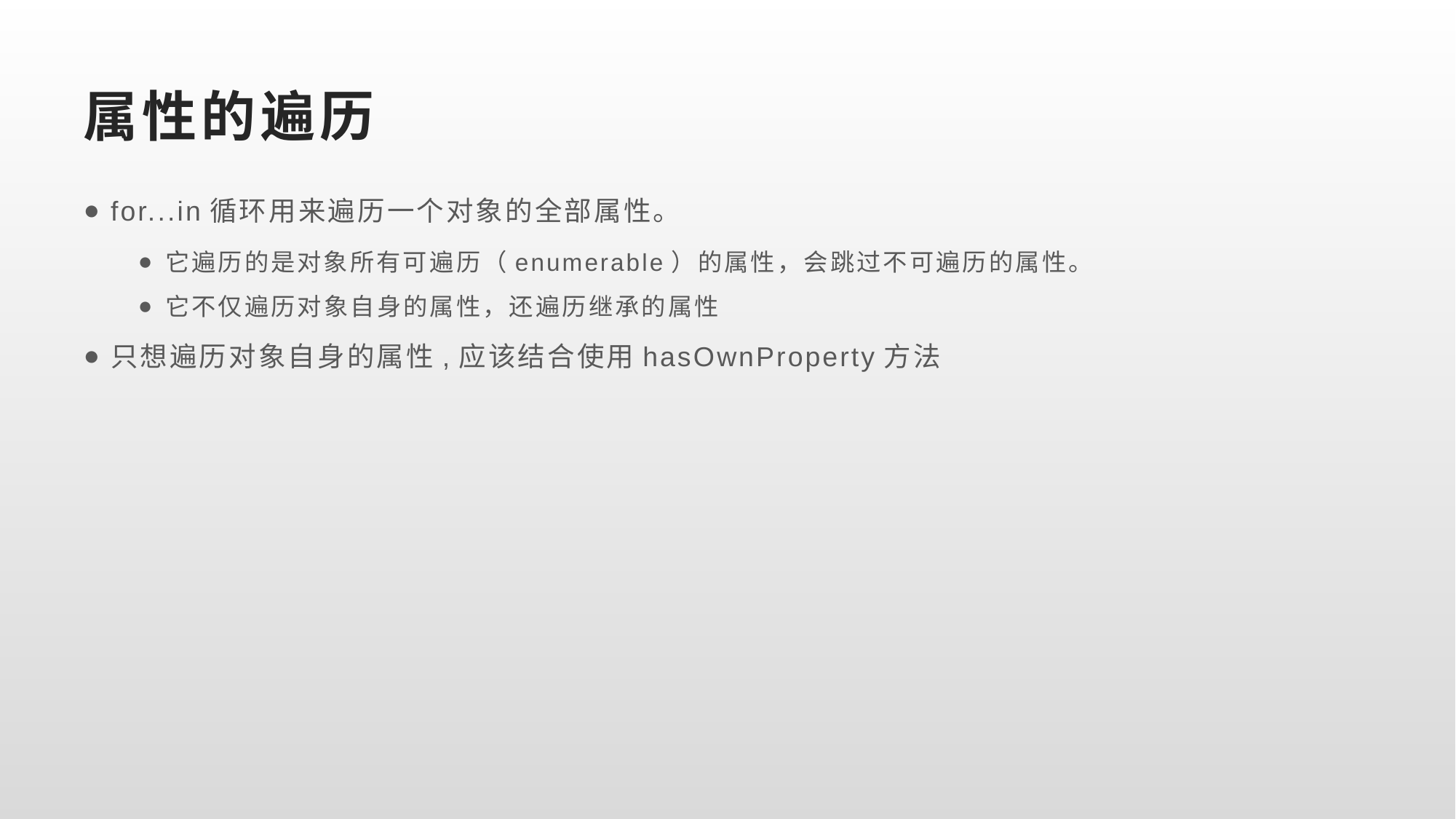

# 属性的遍历
for...in循环用来遍历一个对象的全部属性。
它遍历的是对象所有可遍历（enumerable）的属性，会跳过不可遍历的属性。
它不仅遍历对象自身的属性，还遍历继承的属性
只想遍历对象自身的属性,应该结合使用hasOwnProperty方法